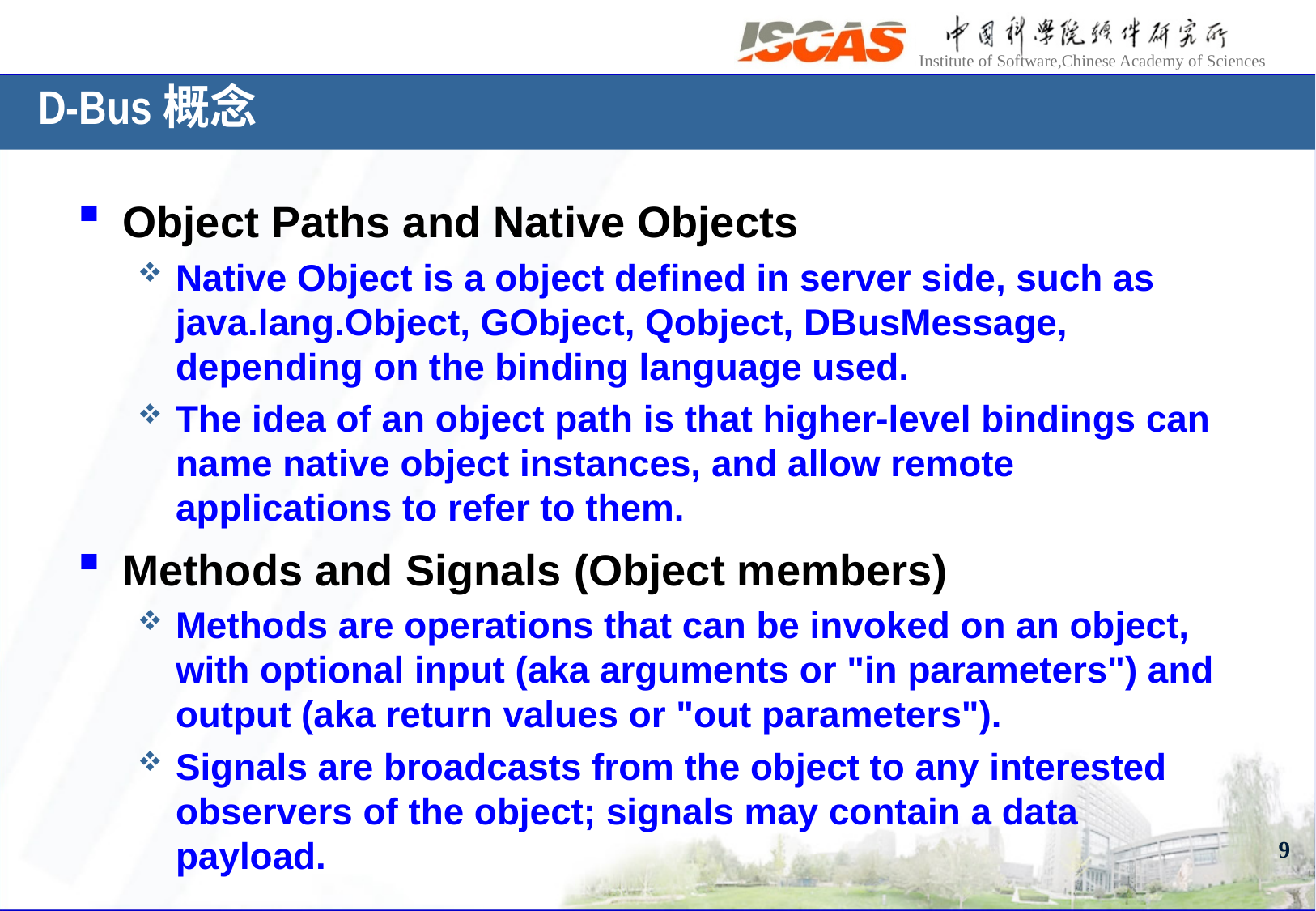

# D-Bus概念
Object Paths and Native Objects
Native Object is a object defined in server side, such as java.lang.Object, GObject, Qobject, DBusMessage, depending on the binding language used.
The idea of an object path is that higher-level bindings can name native object instances, and allow remote applications to refer to them.
Methods and Signals (Object members)
Methods are operations that can be invoked on an object, with optional input (aka arguments or "in parameters") and output (aka return values or "out parameters").
Signals are broadcasts from the object to any interested observers of the object; signals may contain a data payload.
9